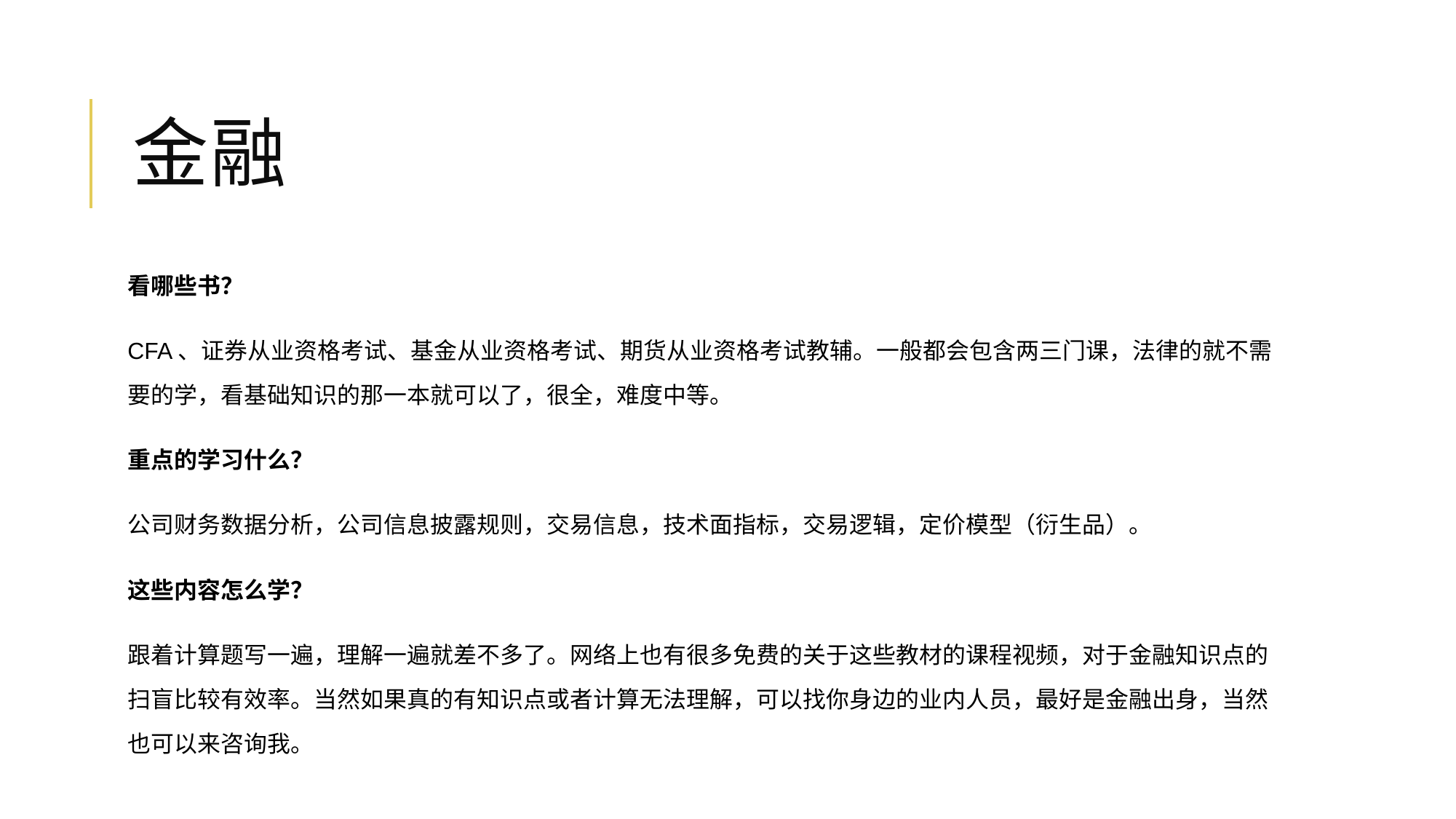

# 金融
看哪些书？
CFA、证券从业资格考试、基金从业资格考试、期货从业资格考试教辅。一般都会包含两三门课，法律的就不需要的学，看基础知识的那一本就可以了，很全，难度中等。
重点的学习什么？
公司财务数据分析，公司信息披露规则，交易信息，技术面指标，交易逻辑，定价模型（衍生品）。
这些内容怎么学？
跟着计算题写一遍，理解一遍就差不多了。网络上也有很多免费的关于这些教材的课程视频，对于金融知识点的扫盲比较有效率。当然如果真的有知识点或者计算无法理解，可以找你身边的业内人员，最好是金融出身，当然也可以来咨询我。